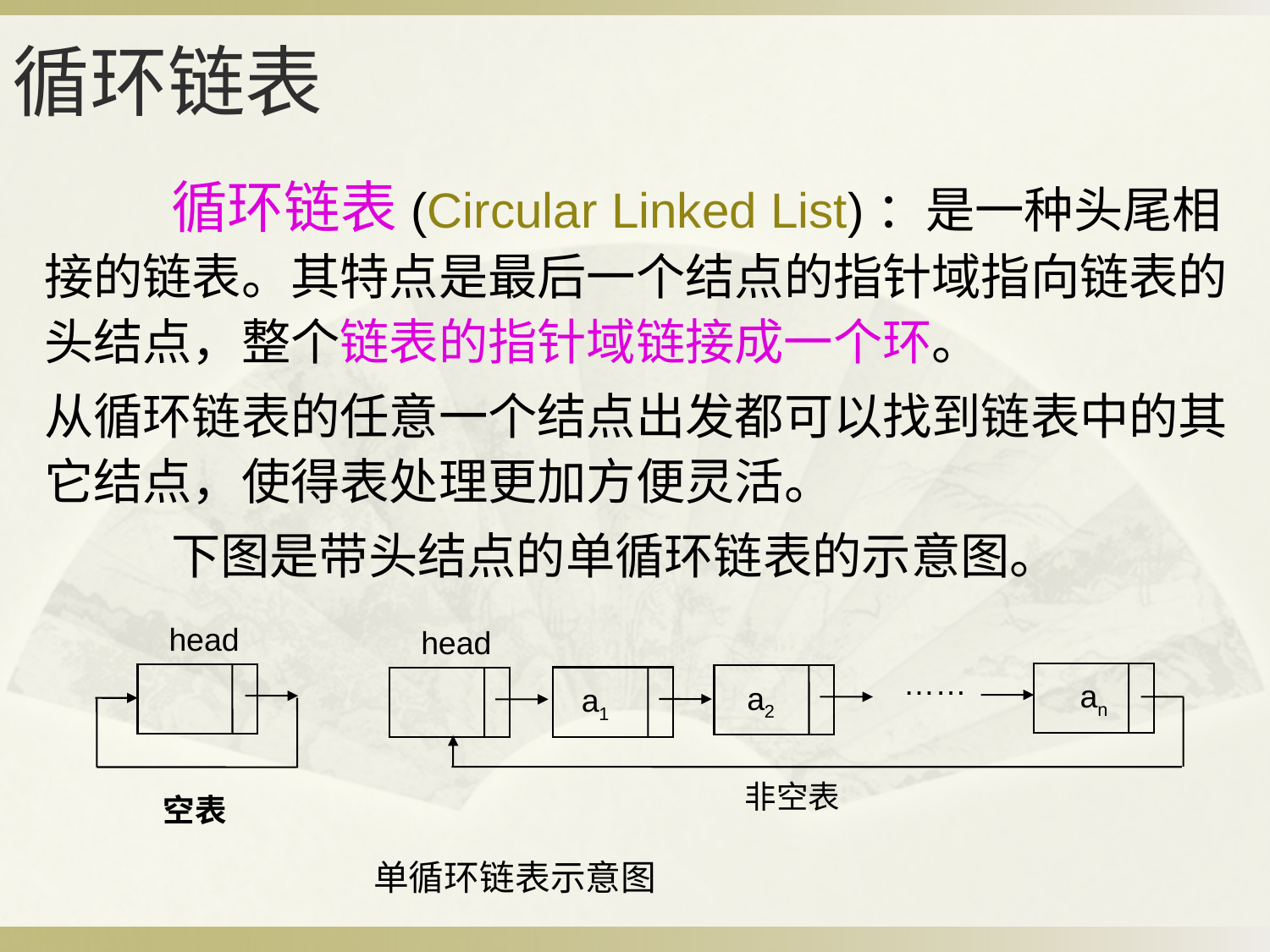

循环链表
# 循环链表(Circular Linked List)：是一种头尾相接的链表。其特点是最后一个结点的指针域指向链表的头结点，整个链表的指针域链接成一个环。
从循环链表的任意一个结点出发都可以找到链表中的其它结点，使得表处理更加方便灵活。
	下图是带头结点的单循环链表的示意图。
head

head

……

an

a2

a1

非空表
单循环链表示意图

空表